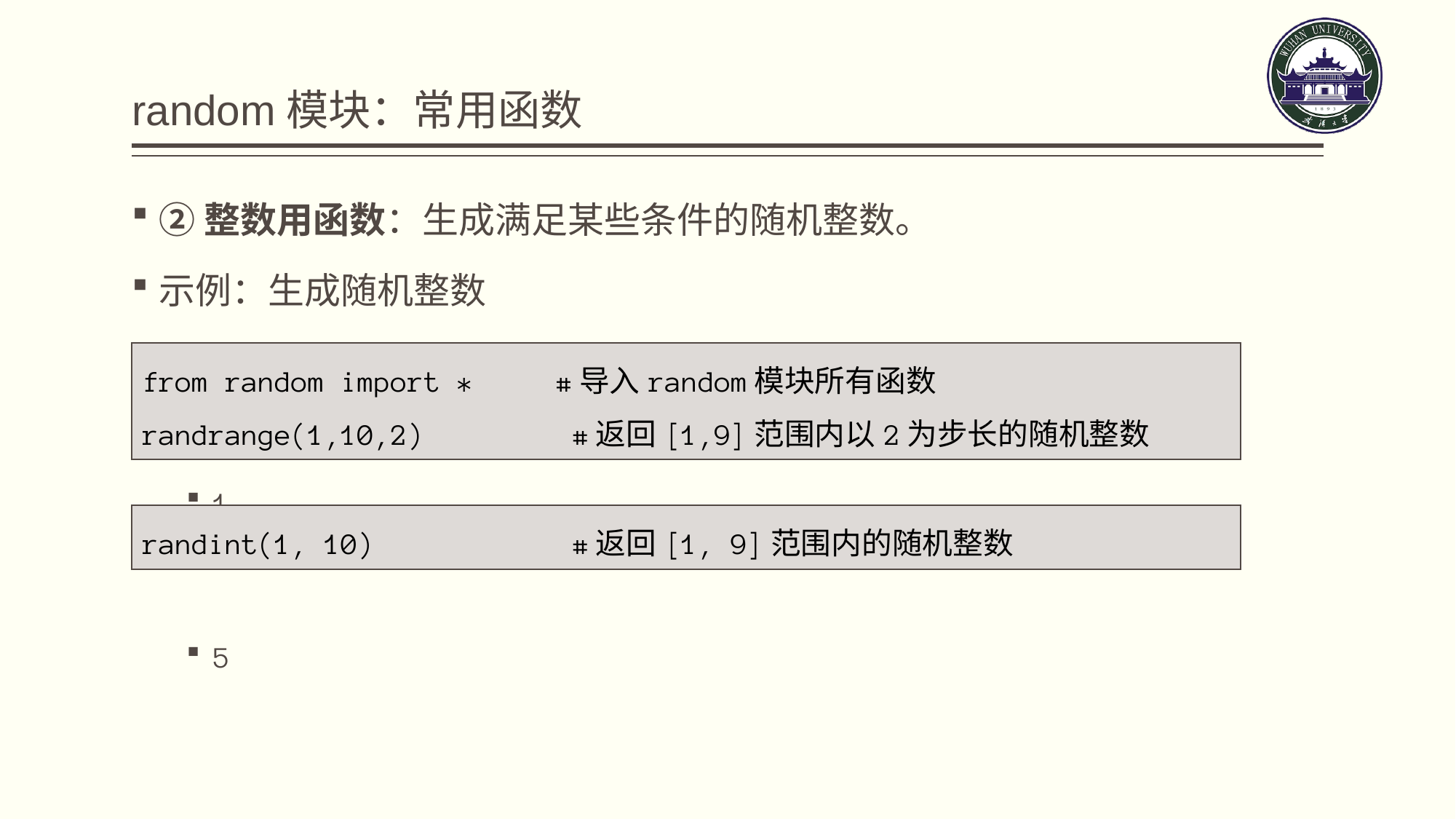

# random模块：常用函数
②整数用函数：生成满足某些条件的随机整数。
示例：生成随机整数

1

5

| from random import \* #导入random模块所有函数 randrange(1,10,2) #返回[1,9]范围内以2为步长的随机整数 |
| --- |
| randint(1, 10) #返回[1, 9]范围内的随机整数 |
| --- |